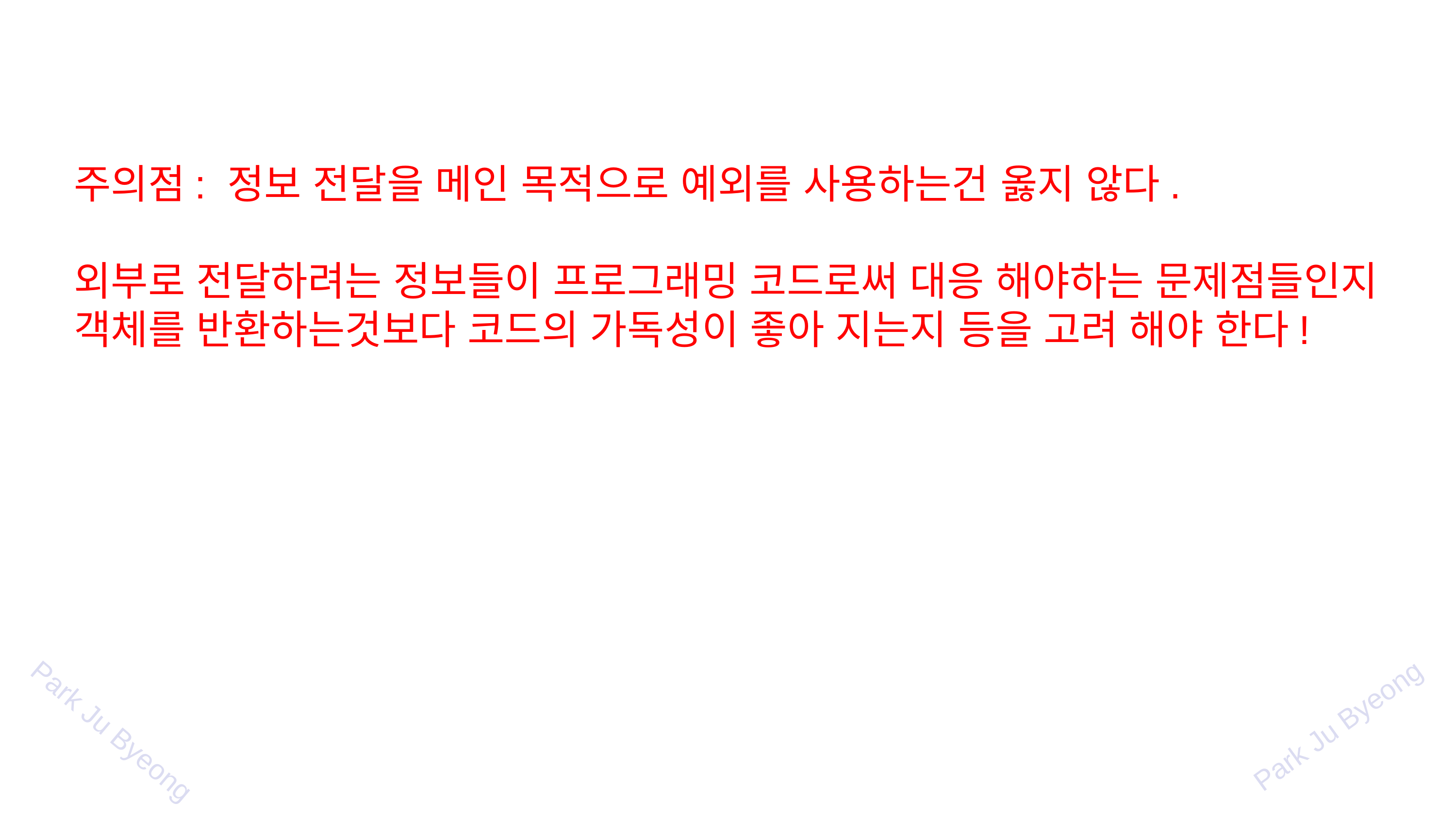

주의점: 정보 전달을 메인 목적으로 예외를 사용하는건 옳지 않다.

외부로 전달하려는 정보들이 프로그래밍 코드로써 대응 해야하는 문제점들인지 객체를 반환하는것보다 코드의 가독성이 좋아 지는지 등을 고려 해야 한다!